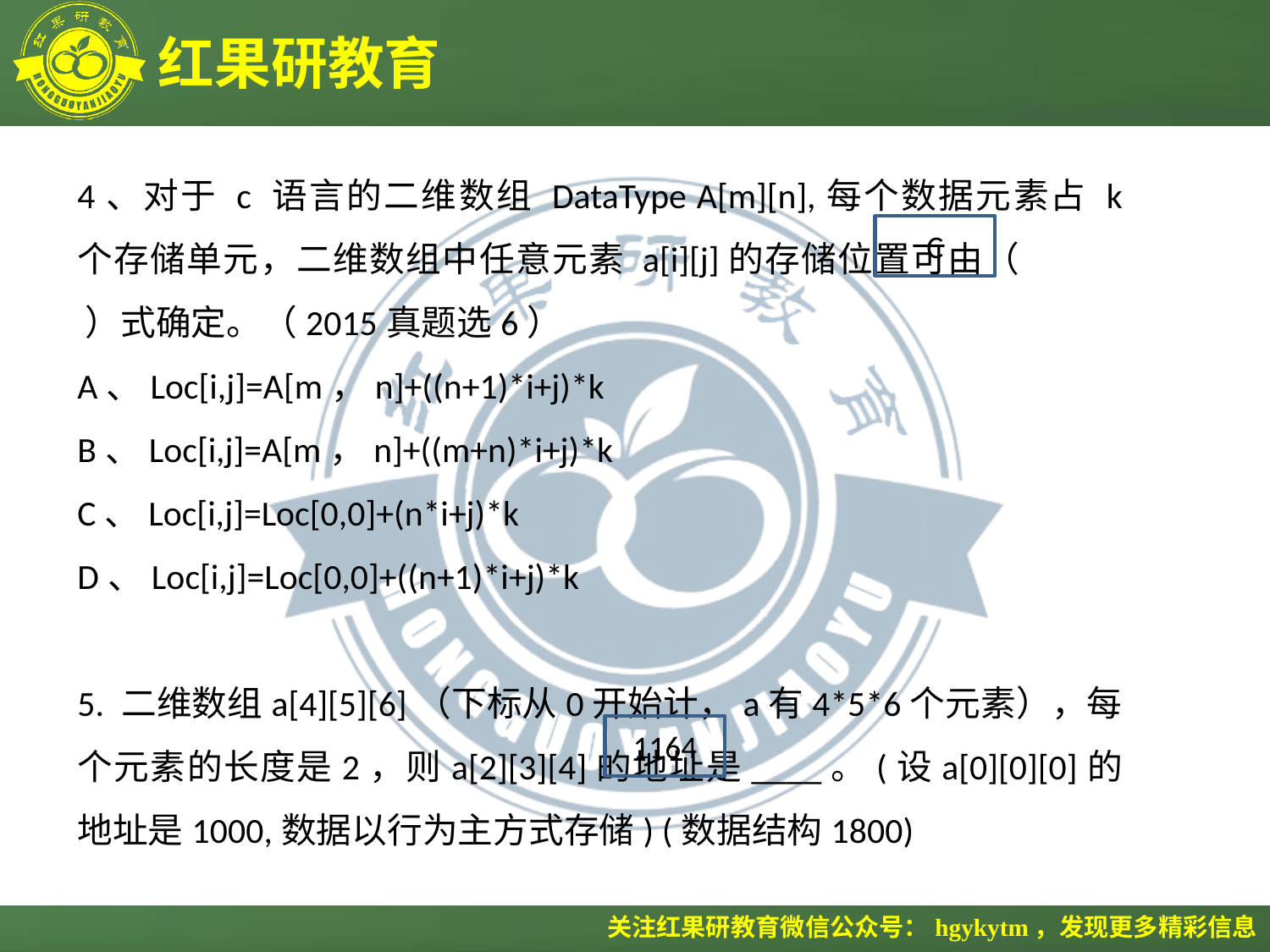

4、对于 c 语言的二维数组 DataType A[m][n],每个数据元素占 k 个存储单元，二维数组中任意元素 a[i][j]的存储位置可由（	 ）式确定。（2015真题选6）
A、Loc[i,j]=A[m，n]+((n+1)*i+j)*k
B、Loc[i,j]=A[m，n]+((m+n)*i+j)*k
C、Loc[i,j]=Loc[0,0]+(n*i+j)*k
D、Loc[i,j]=Loc[0,0]+((n+1)*i+j)*k

5. 二维数组a[4][5][6]（下标从0开始计，a有4*5*6个元素），每个元素的长度是2，则a[2][3][4]的地址是____。(设a[0][0][0]的地址是1000,数据以行为主方式存储) (数据结构1800)
C
1164